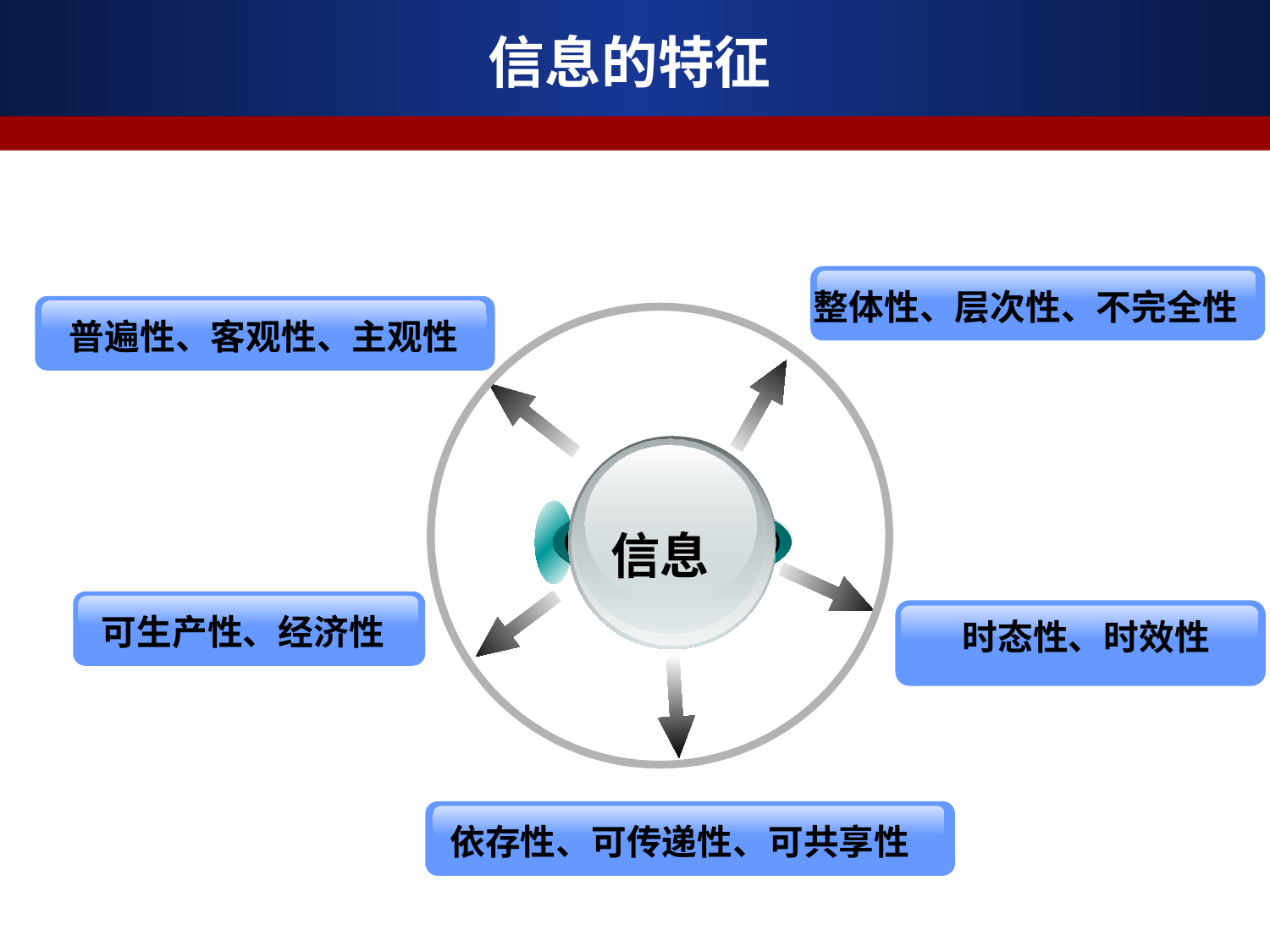

信息的特征

整体性、层次性、不完全性

普遍性、客观性、主观性

信息

可生产性、经济性

时态性、时效性

依存性、可传递性、可共享性